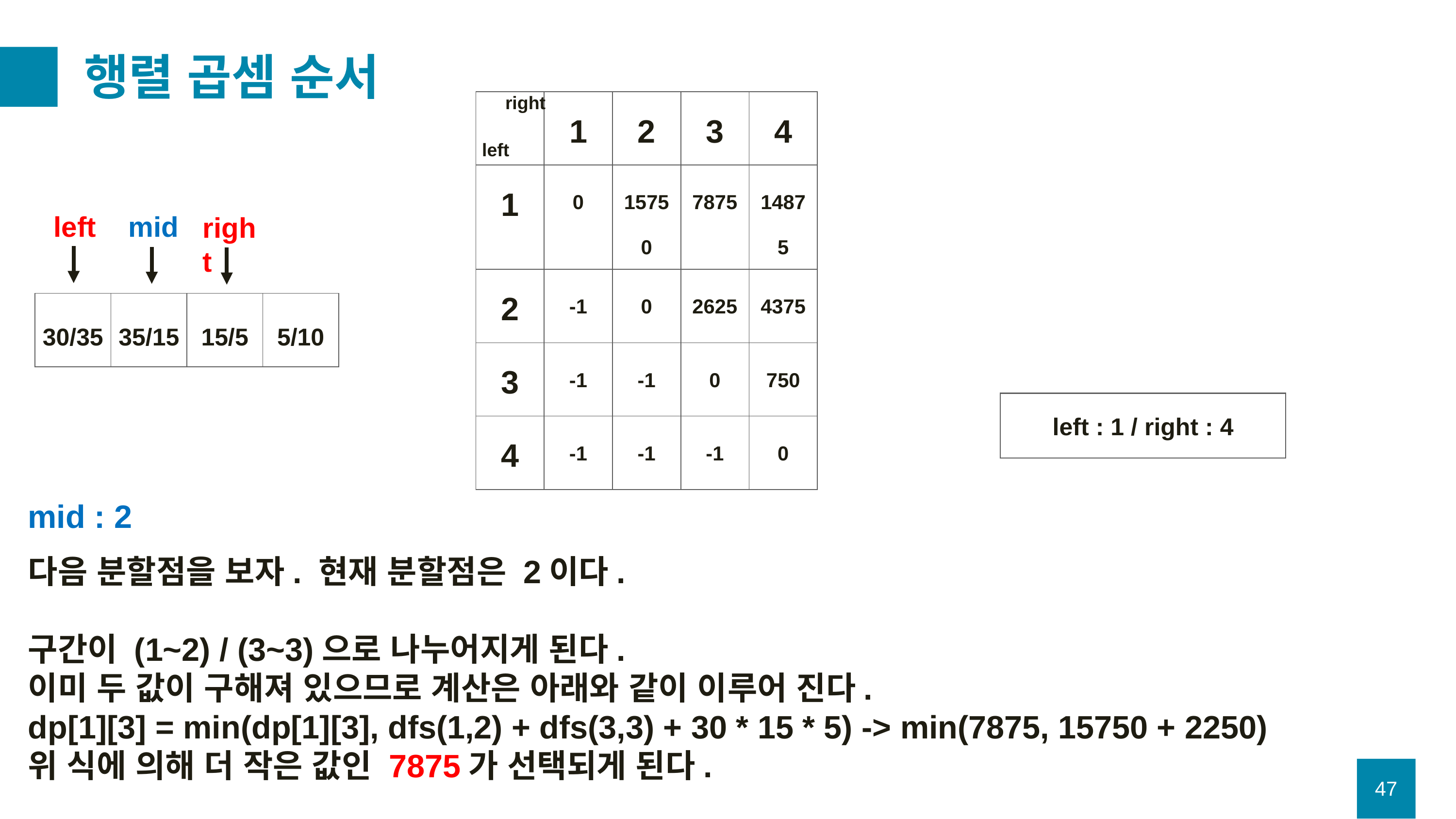

# 행렬 곱셈 순서
right
|  | 1 | 2 | 3 | 4 |
| --- | --- | --- | --- | --- |
| 1 | 0 | 15750 | 7875 | 14875 |
| 2 | -1 | 0 | 2625 | 4375 |
| 3 | -1 | -1 | 0 | 750 |
| 4 | -1 | -1 | -1 | 0 |
left
left
mid
right
| 30/35 | 35/15 | 15/5 | 5/10 |
| --- | --- | --- | --- |
left : 1 / right : 4
mid : 2
다음 분할점을 보자. 현재 분할점은 2이다.

구간이 (1~2) / (3~3)으로 나누어지게 된다.
이미 두 값이 구해져 있으므로 계산은 아래와 같이 이루어 진다.
dp[1][3] = min(dp[1][3], dfs(1,2) + dfs(3,3) + 30 * 15 * 5) -> min(7875, 15750 + 2250)
위 식에 의해 더 작은 값인 7875가 선택되게 된다.
47